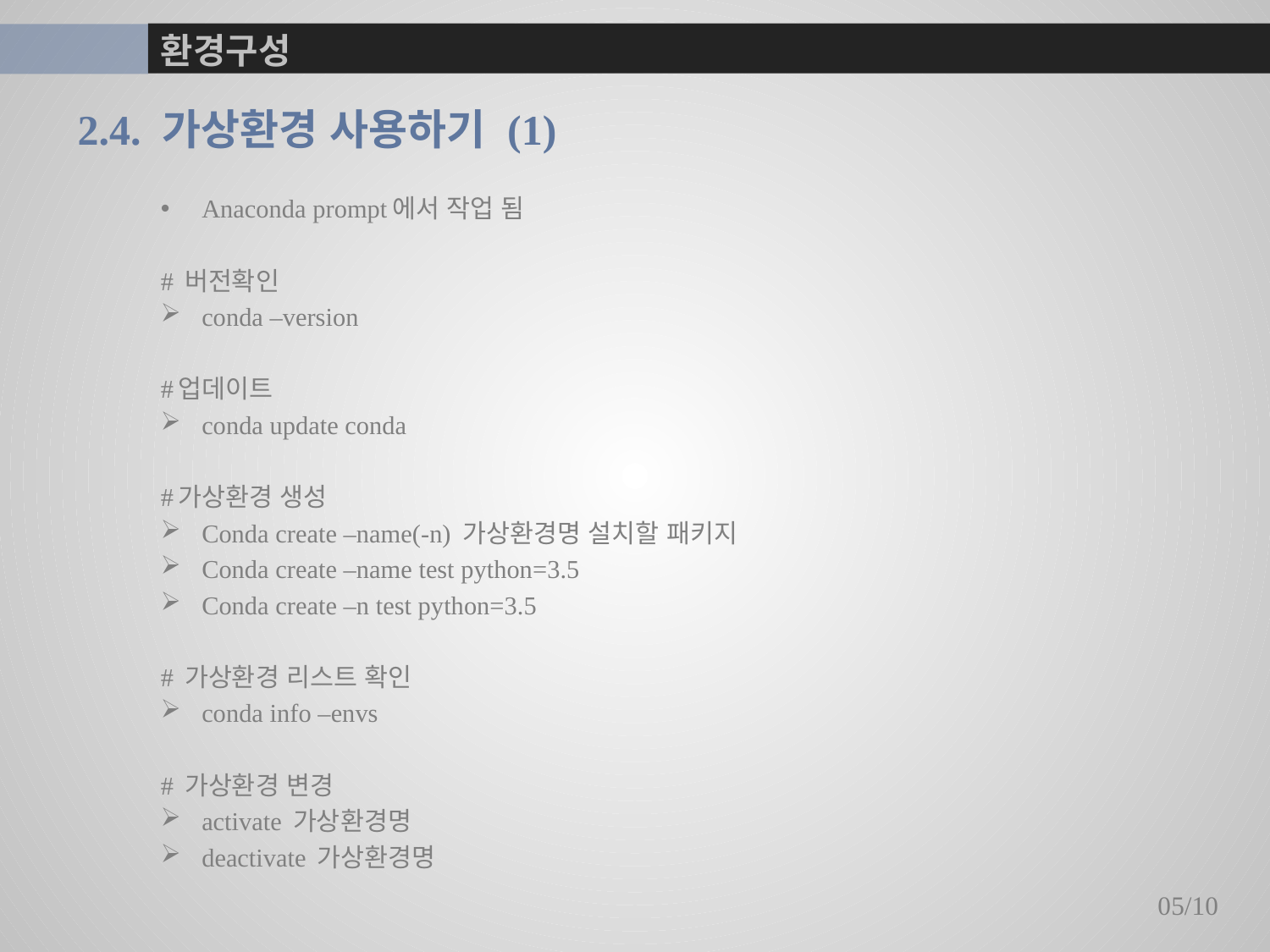

# 환경구성
2.4. 가상환경 사용하기 (1)
Anaconda prompt에서 작업 됨

# 버전확인
conda –version

#업데이트
conda update conda

#가상환경 생성
Conda create –name(-n) 가상환경명 설치할 패키지
Conda create –name test python=3.5
Conda create –n test python=3.5

# 가상환경 리스트 확인
conda info –envs

# 가상환경 변경
activate 가상환경명
deactivate 가상환경명

05/10